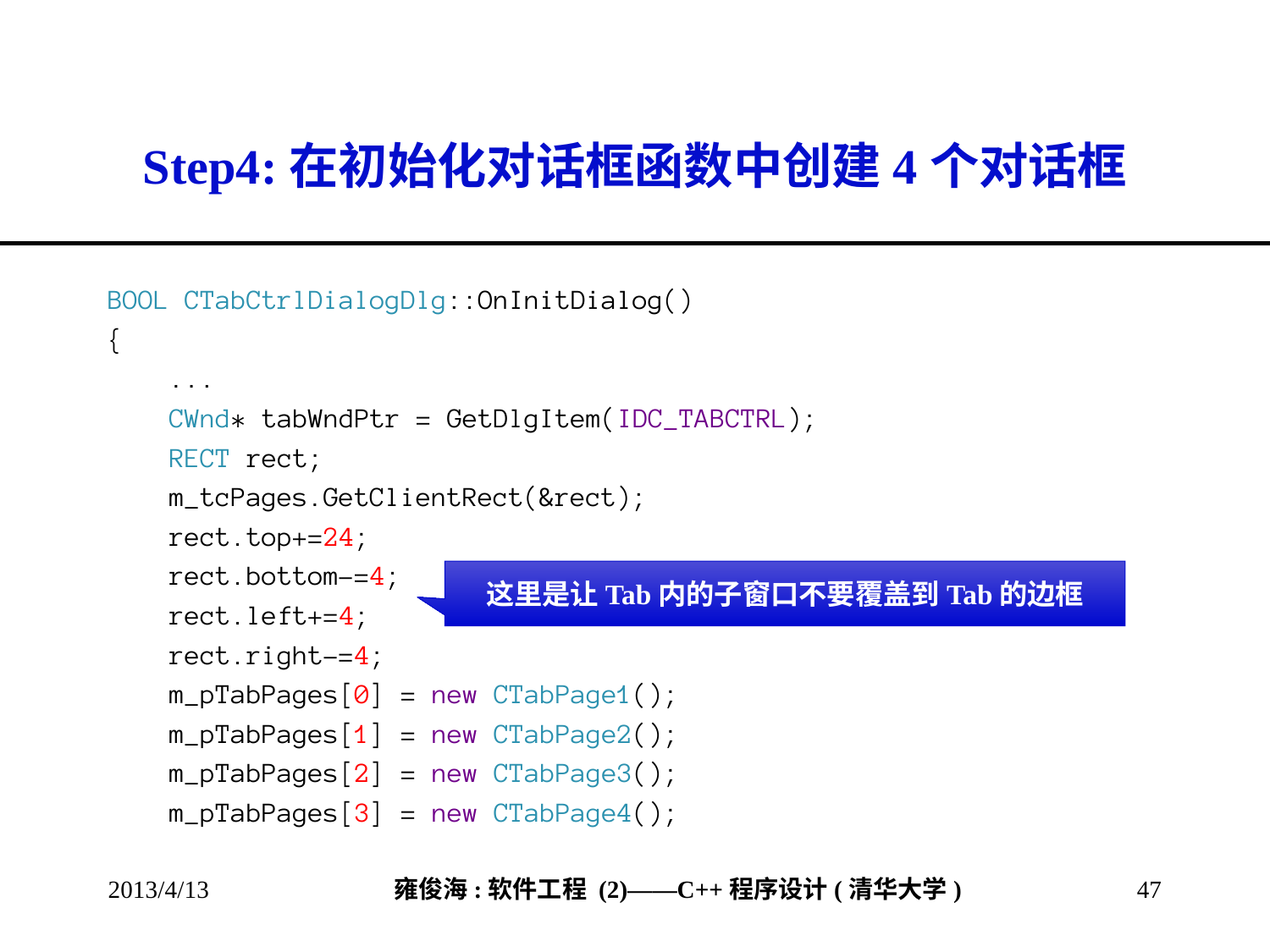

# Step4:在初始化对话框函数中创建4个对话框
BOOL CTabCtrlDialogDlg::OnInitDialog()
{
    ...
    CWnd* tabWndPtr = GetDlgItem(IDC_TABCTRL);
    RECT rect;
    m_tcPages.GetClientRect(&rect);
    rect.top+=24;
    rect.bottom-=4;
    rect.left+=4;
    rect.right-=4;
    m_pTabPages[0] = new CTabPage1();
    m_pTabPages[1] = new CTabPage2();
    m_pTabPages[2] = new CTabPage3();
    m_pTabPages[3] = new CTabPage4();
这里是让Tab内的子窗口不要覆盖到Tab的边框
2013/4/13
47